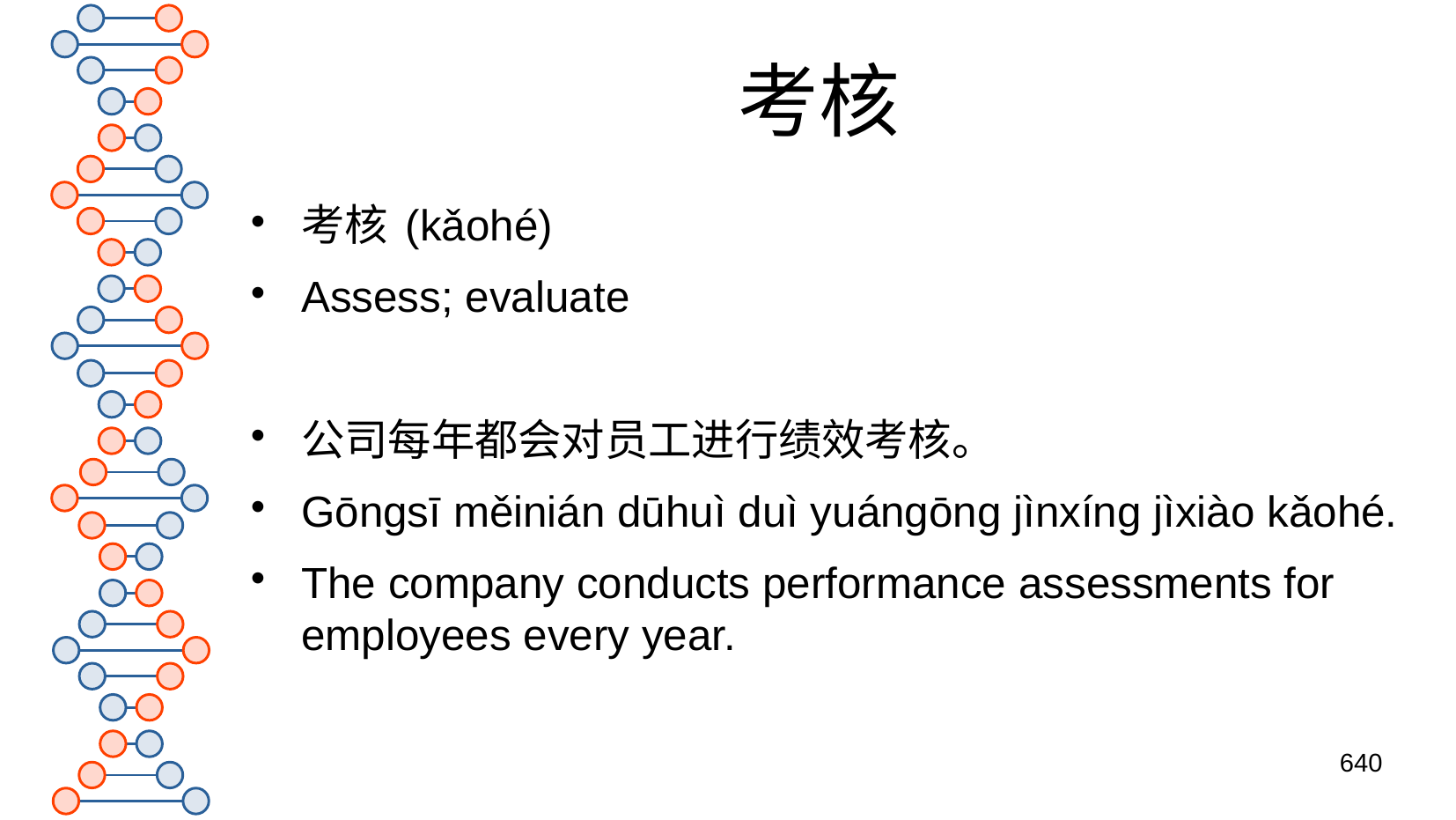

# 考核
考核 (kǎohé)
Assess; evaluate

公司每年都会对员工进行绩效考核。
Gōngsī měinián dūhuì duì yuángōng jìnxíng jìxiào kǎohé.
The company conducts performance assessments for employees every year.
640